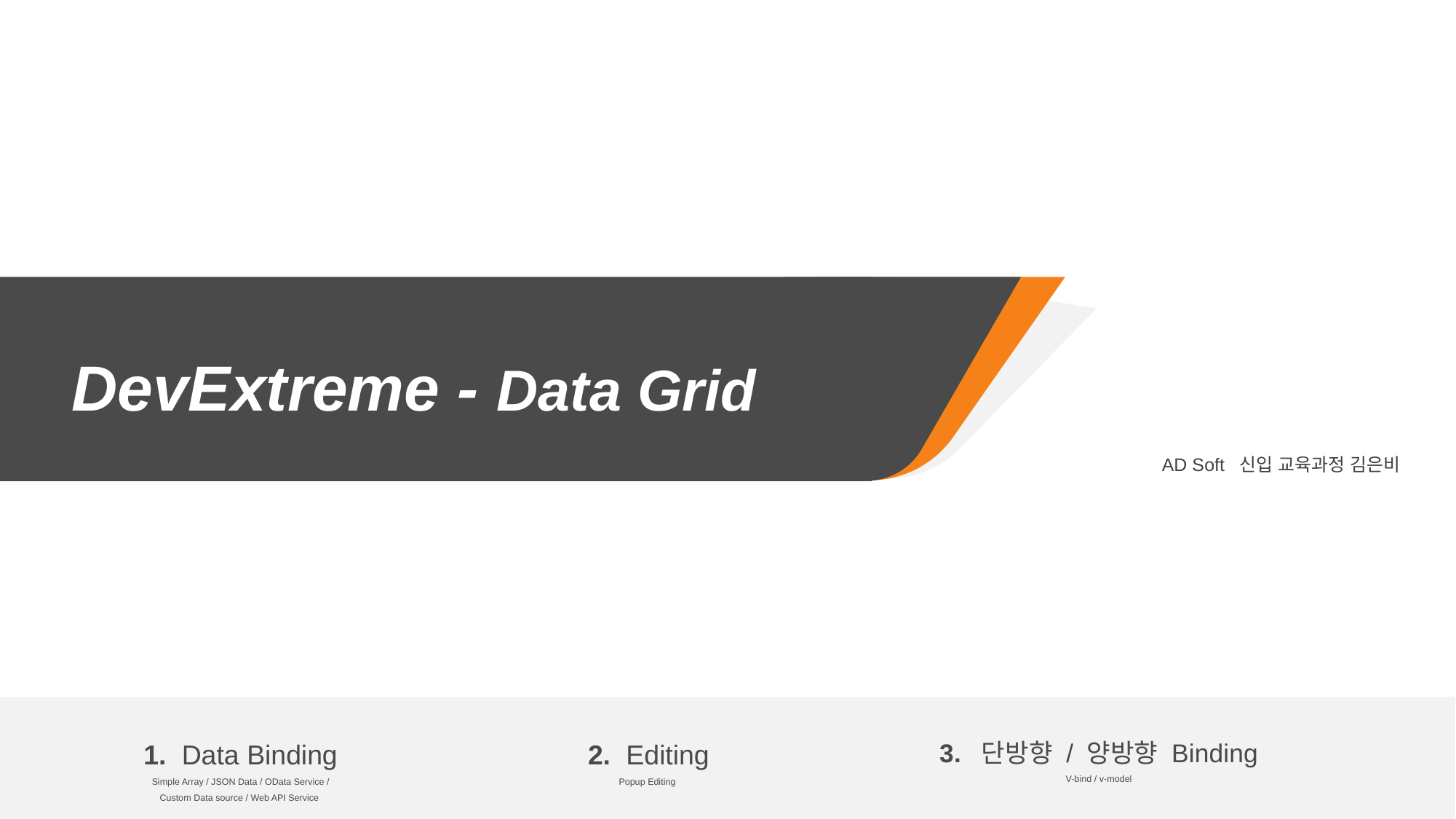

DevExtreme - Data Grid

AD Soft  신입 교육과정 김은비

1.  Data Binding
Simple Array / JSON Data / OData Service /
Custom Data source / Web API Service
2.  Editing
Popup Editing
3.  단방향 / 양방향 Binding
V-bind / v-model